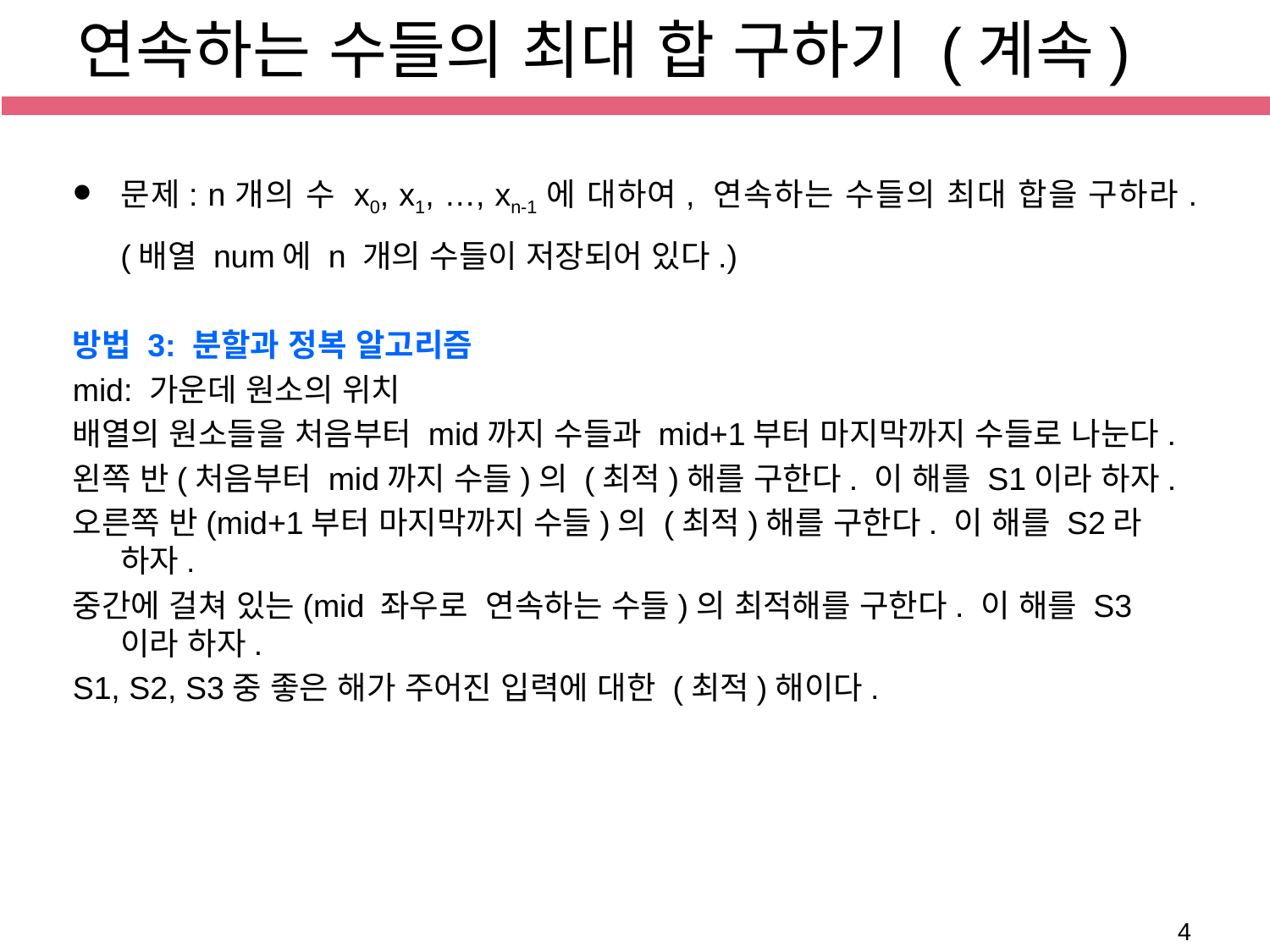

연속하는 수들의 최대 합 구하기 (계속)
문제: n개의 수 x0, x1, …, xn-1에 대하여, 연속하는 수들의 최대 합을 구하라. (배열 num에 n 개의 수들이 저장되어 있다.)

방법 3: 분할과 정복 알고리즘
mid: 가운데 원소의 위치
배열의 원소들을 처음부터 mid까지 수들과 mid+1부터 마지막까지 수들로 나눈다.
왼쪽 반(처음부터 mid까지 수들)의 (최적)해를 구한다. 이 해를 S1이라 하자.
오른쪽 반(mid+1부터 마지막까지 수들)의 (최적)해를 구한다. 이 해를 S2라 하자.
중간에 걸쳐 있는(mid 좌우로  연속하는 수들)의 최적해를 구한다. 이 해를 S3이라 하자.
S1, S2, S3중 좋은 해가 주어진 입력에 대한 (최적)해이다.